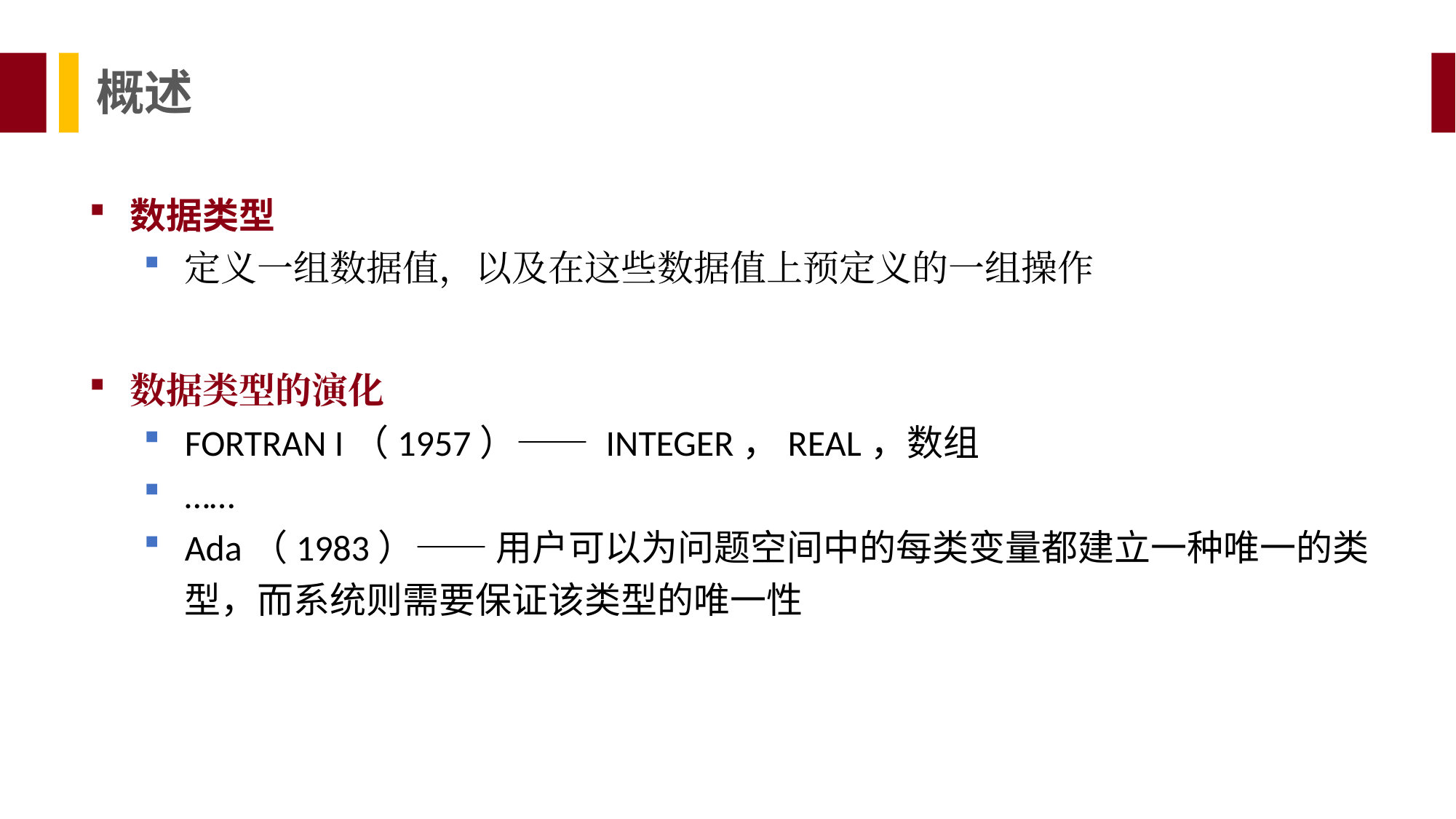

概述
数据类型
定义一组数据值，以及在这些数据值上预定义的一组操作

数据类型的演化
FORTRAN I（1957）—— INTEGER，REAL，数组
……
Ada（1983）—— 用户可以为问题空间中的每类变量都建立一种唯一的类型，而系统则需要保证该类型的唯一性